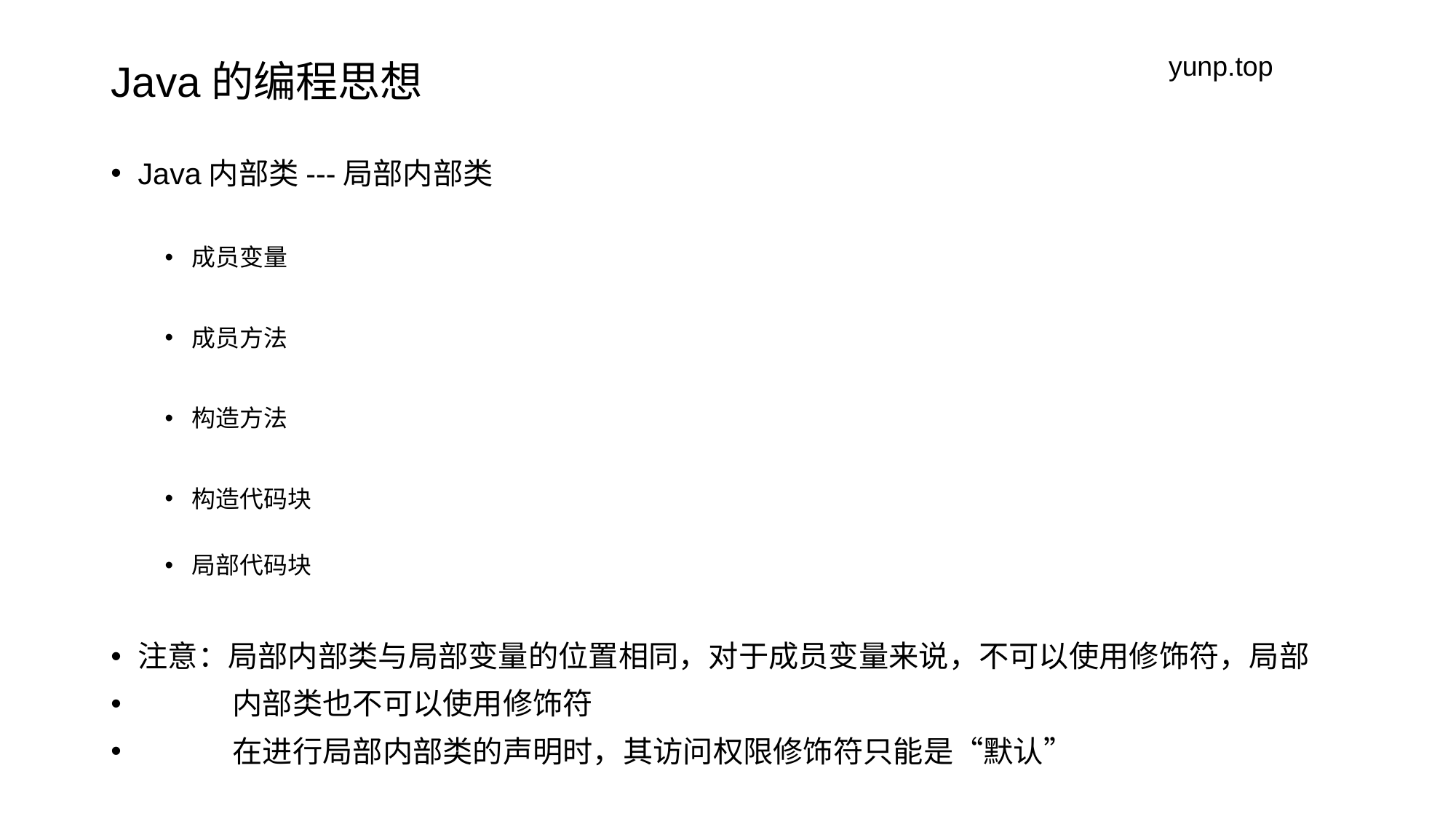

# Java的编程思想
yunp.top
Java内部类---局部内部类

成员变量

成员方法

构造方法

构造代码块

局部代码块

注意：局部内部类与局部变量的位置相同，对于成员变量来说，不可以使用修饰符，局部
             内部类也不可以使用修饰符
             在进行局部内部类的声明时，其访问权限修饰符只能是“默认”